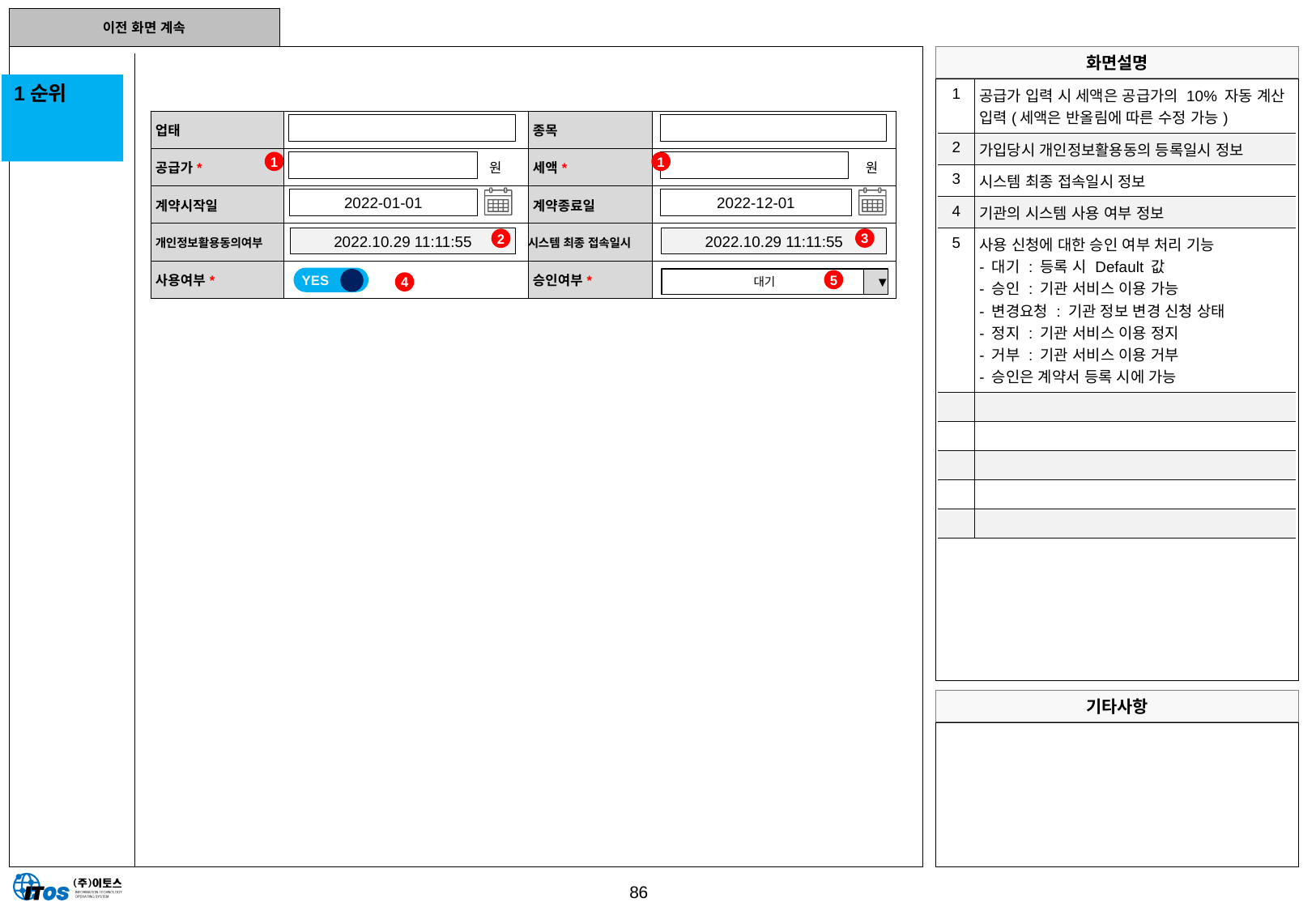

1순위
| 1 | 공급가 입력 시 세액은 공급가의 10% 자동 계산 입력(세액은 반올림에 따른 수정 가능) |
| --- | --- |
| 2 | 가입당시 개인정보활용동의 등록일시 정보 |
| 3 | 시스템 최종 접속일시 정보 |
| 4 | 기관의 시스템 사용 여부 정보 |
| 5 | 사용 신청에 대한 승인 여부 처리 기능 - 대기 : 등록 시 Default 값 - 승인 : 기관 서비스 이용 가능 - 변경요청 : 기관 정보 변경 신청 상태 - 정지 : 기관 서비스 이용 정지 - 거부 : 기관 서비스 이용 거부 - 승인은 계약서 등록 시에 가능 |
|  |  |
|  |  |
|  |  |
|  |  |
|  |  |
| 업태 |  | 종목 |  |
| --- | --- | --- | --- |
| 공급가\* |  | 세액\* |  |
| 계약시작일 |  | 계약종료일 |  |
| 개인정보활용동의여부 |  | 시스템 최종 접속일시 |  |
| 사용여부\* |  | 승인여부\* |  |

1
1

원
원

2022-01-01
2022-12-01
2022.10.29 11:11:55
2022.10.29 11:11:55
3
2
YES

대기
▼
5
4